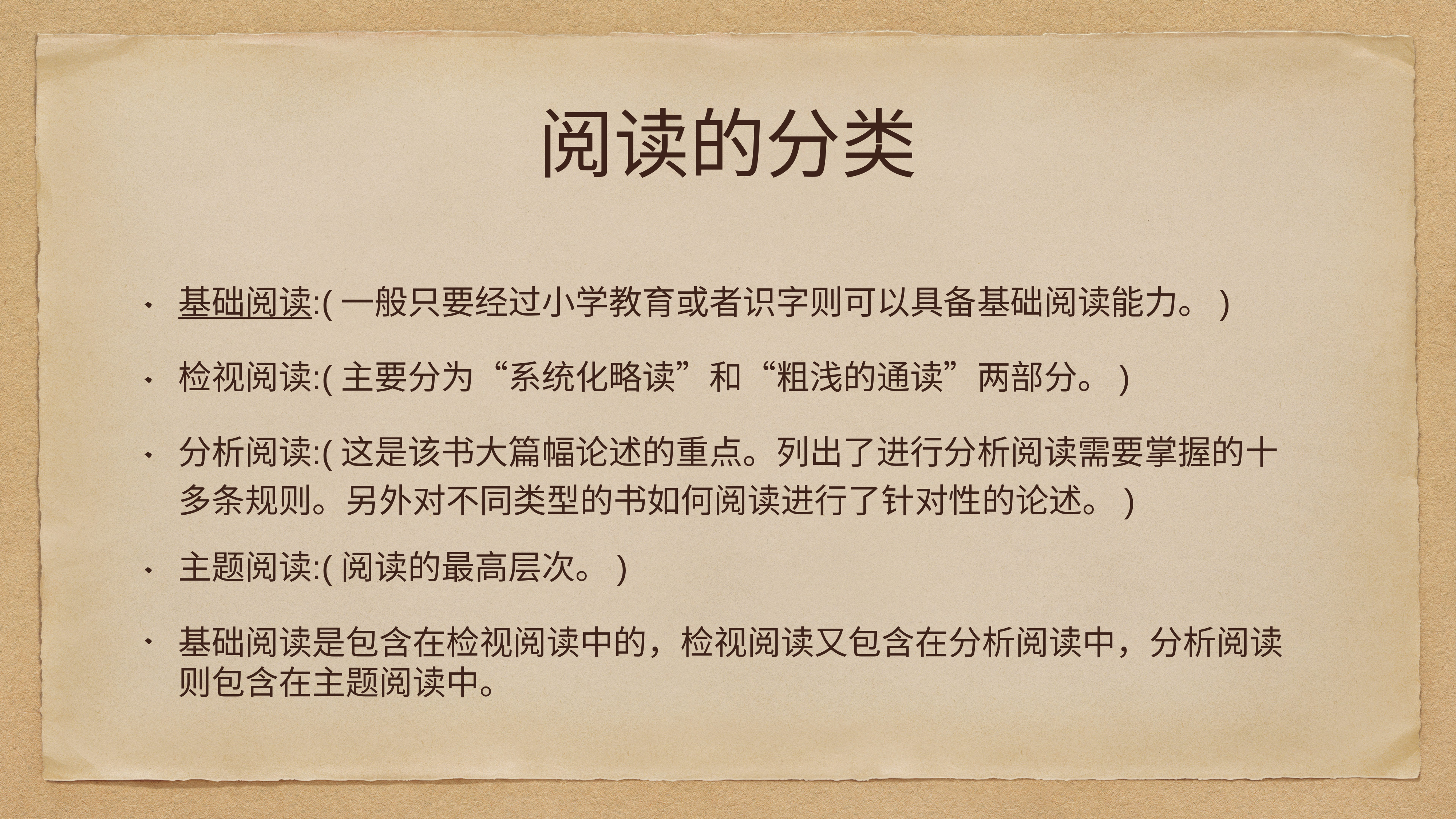

# 阅读的分类
基础阅读:(一般只要经过小学教育或者识字则可以具备基础阅读能力。)
检视阅读:(主要分为“系统化略读”和“粗浅的通读”两部分。)
分析阅读:(这是该书大篇幅论述的重点。列出了进行分析阅读需要掌握的十多条规则。另外对不同类型的书如何阅读进行了针对性的论述。)
主题阅读:(阅读的最高层次。)
基础阅读是包含在检视阅读中的，检视阅读又包含在分析阅读中，分析阅读则包含在主题阅读中。